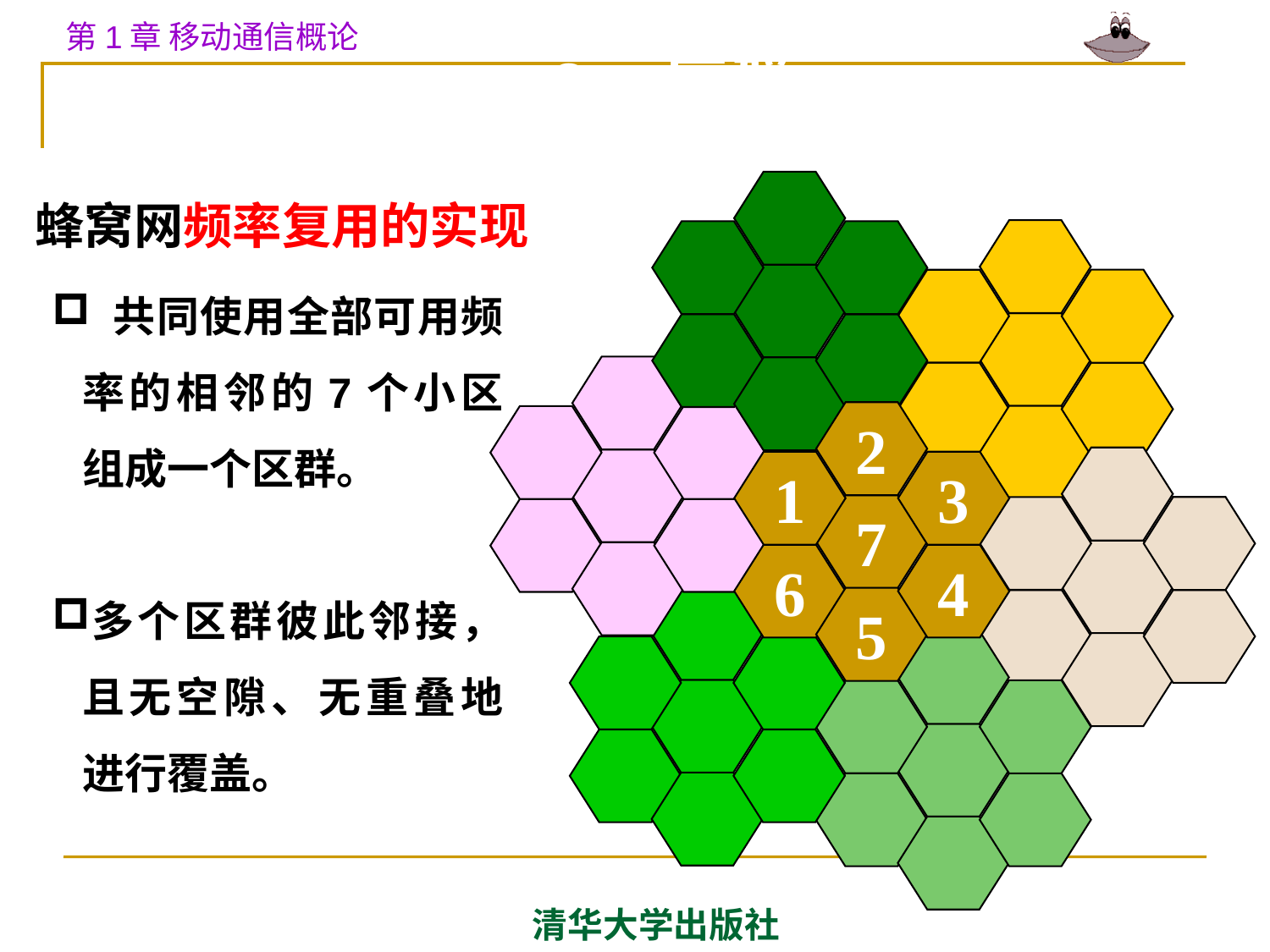

# 3、区群
 蜂窝网频率复用的实现

 共同使用全部可用频率的相邻的7个小区组成一个区群。

多个区群彼此邻接，且无空隙、无重叠地进行覆盖。

2
1
3
7
6
4
5